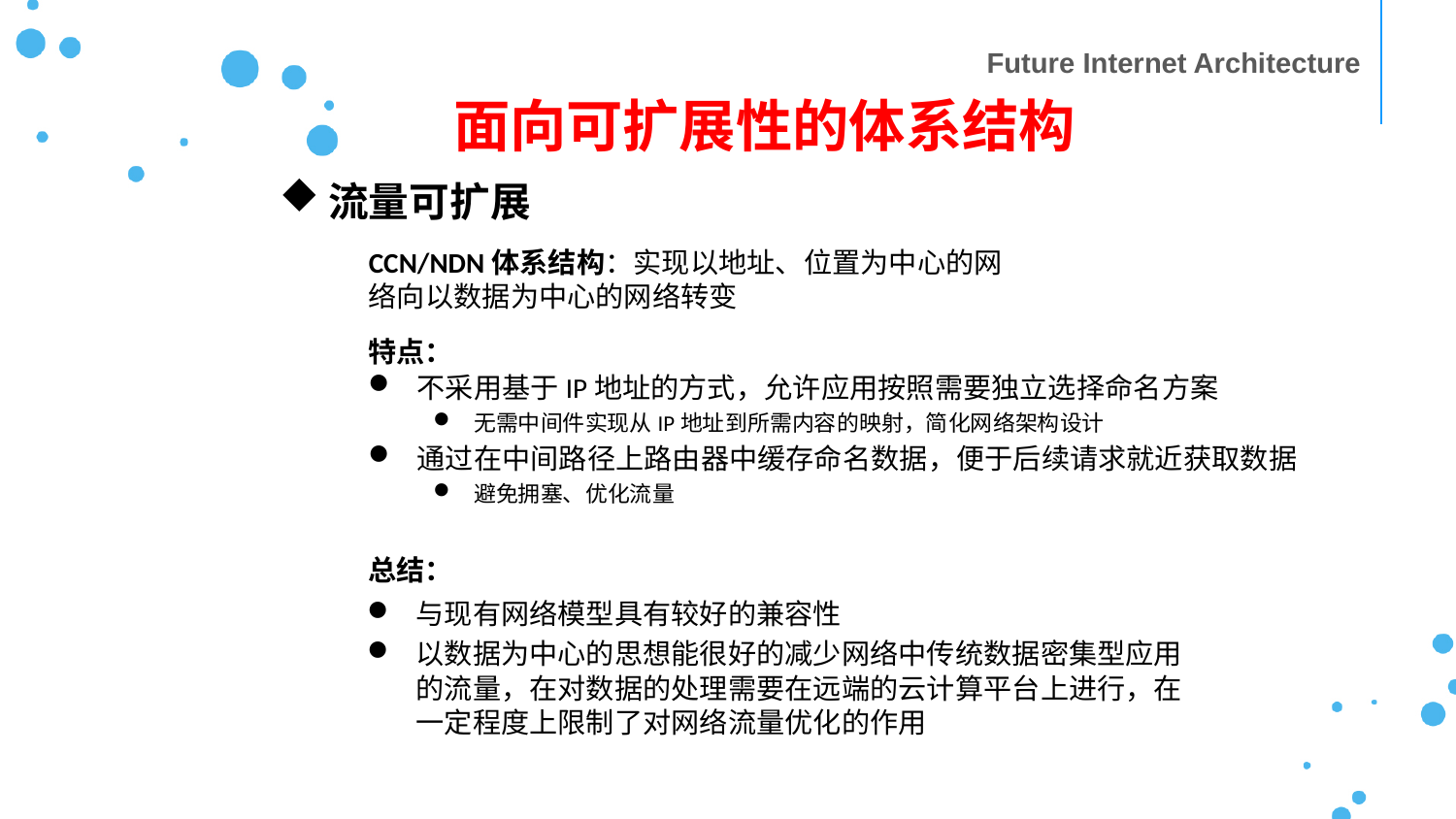

Future Internet Architecture
面向可扩展性的体系结构
流量可扩展
CCN/NDN体系结构：实现以地址、位置为中心的网络向以数据为中心的网络转变
特点：
不采用基于IP地址的方式，允许应用按照需要独立选择命名方案
无需中间件实现从IP地址到所需内容的映射，简化网络架构设计
通过在中间路径上路由器中缓存命名数据，便于后续请求就近获取数据
避免拥塞、优化流量
总结：
与现有网络模型具有较好的兼容性
以数据为中心的思想能很好的减少网络中传统数据密集型应用的流量，在对数据的处理需要在远端的云计算平台上进行，在一定程度上限制了对网络流量优化的作用